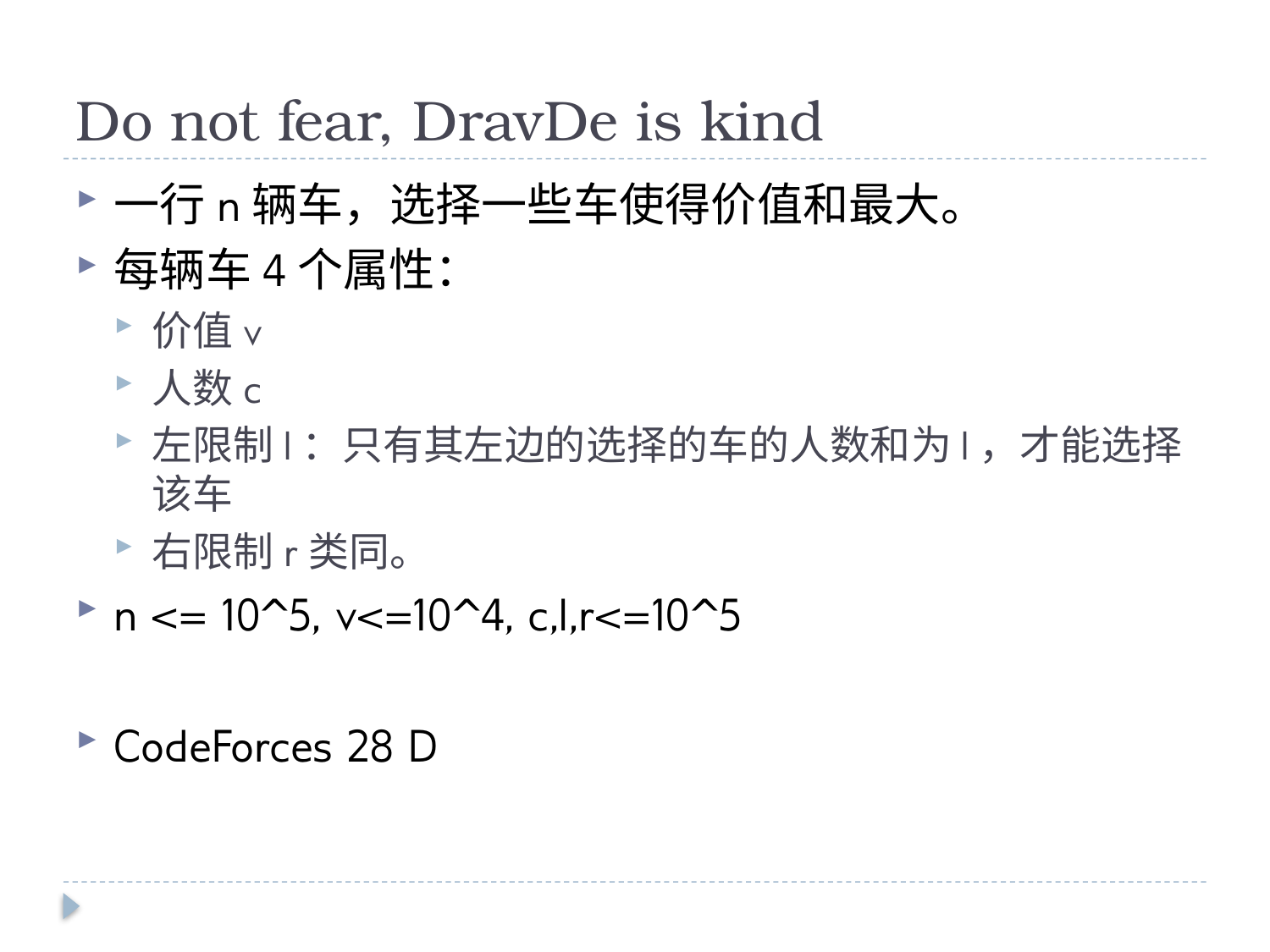

# Do not fear, DravDe is kind
一行n辆车，选择一些车使得价值和最大。
每辆车4个属性：
价值v
人数c
左限制l：只有其左边的选择的车的人数和为l，才能选择该车
右限制r类同。
n <= 10^5, v<=10^4, c,l,r<=10^5

CodeForces 28 D